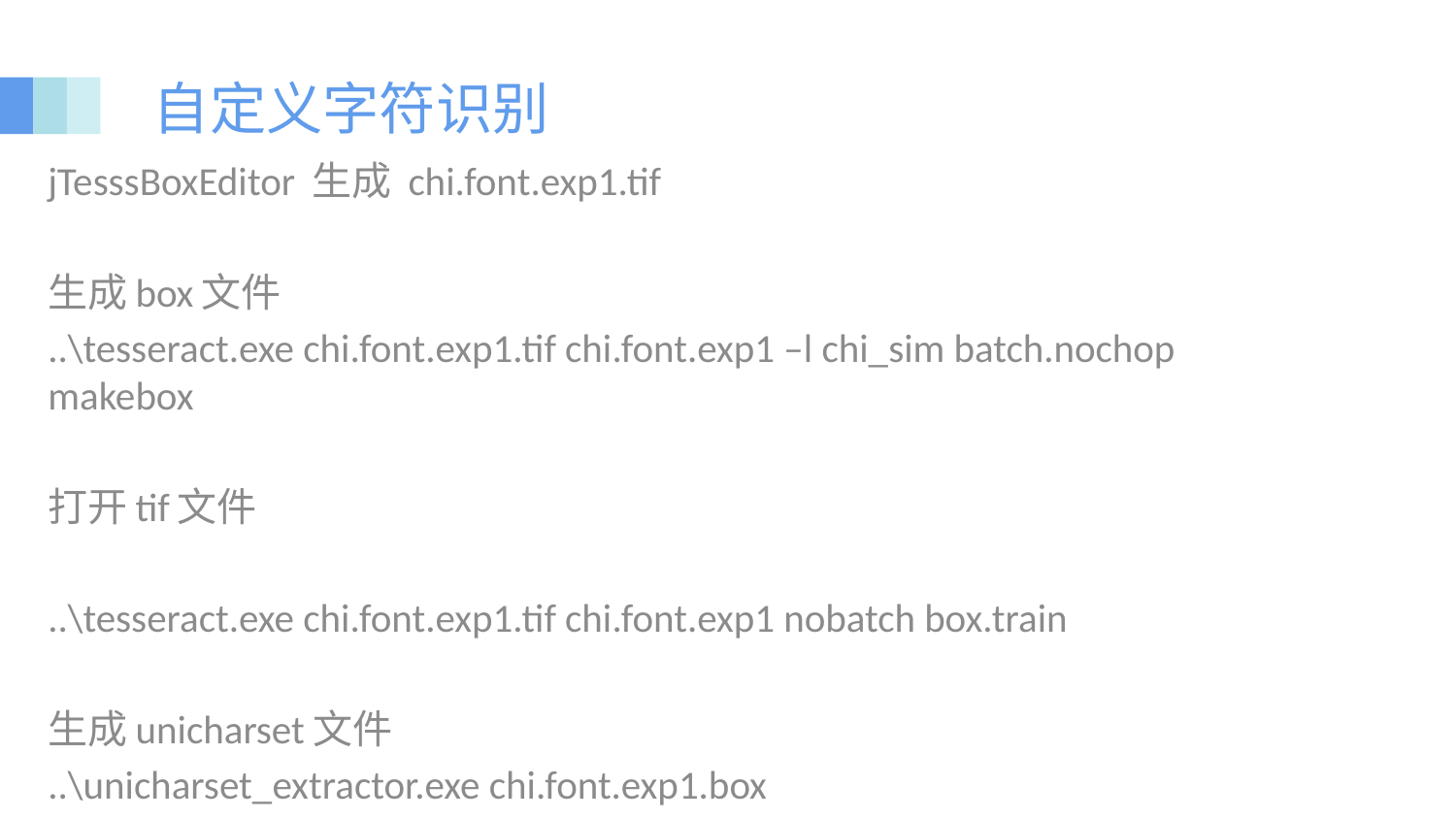

自定义字符识别

jTesssBoxEditor 生成 chi.font.exp1.tif

生成box文件
..\tesseract.exe chi.font.exp1.tif chi.font.exp1 –l chi_sim batch.nochop makebox

打开tif文件

..\tesseract.exe chi.font.exp1.tif chi.font.exp1 nobatch box.train

生成unicharset文件
..\unicharset_extractor.exe chi.font.exp1.box